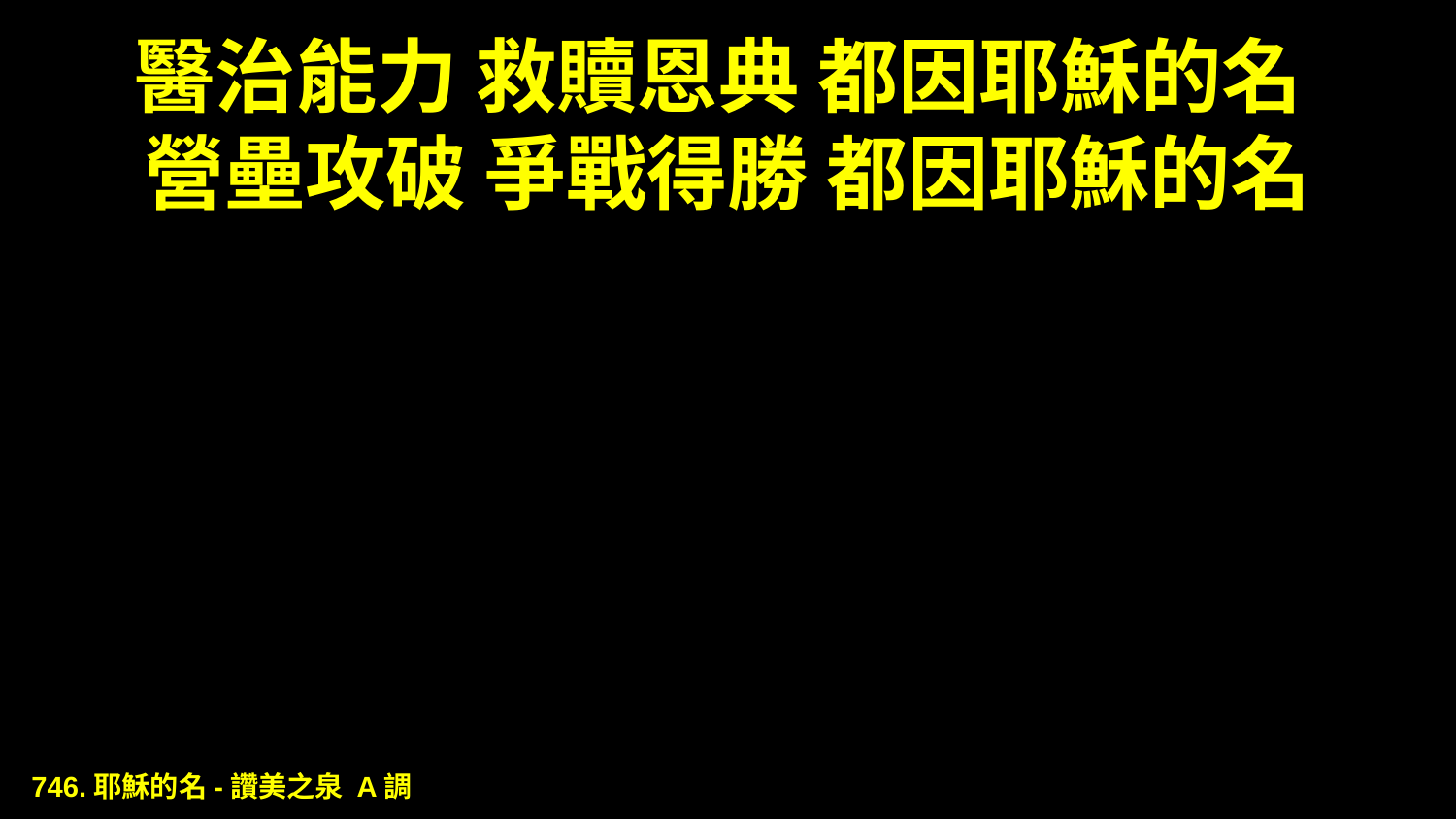

# 醫治能力 救贖恩典 都因耶穌的名 營壘攻破 爭戰得勝 都因耶穌的名
746.耶穌的名-讚美之泉 A調